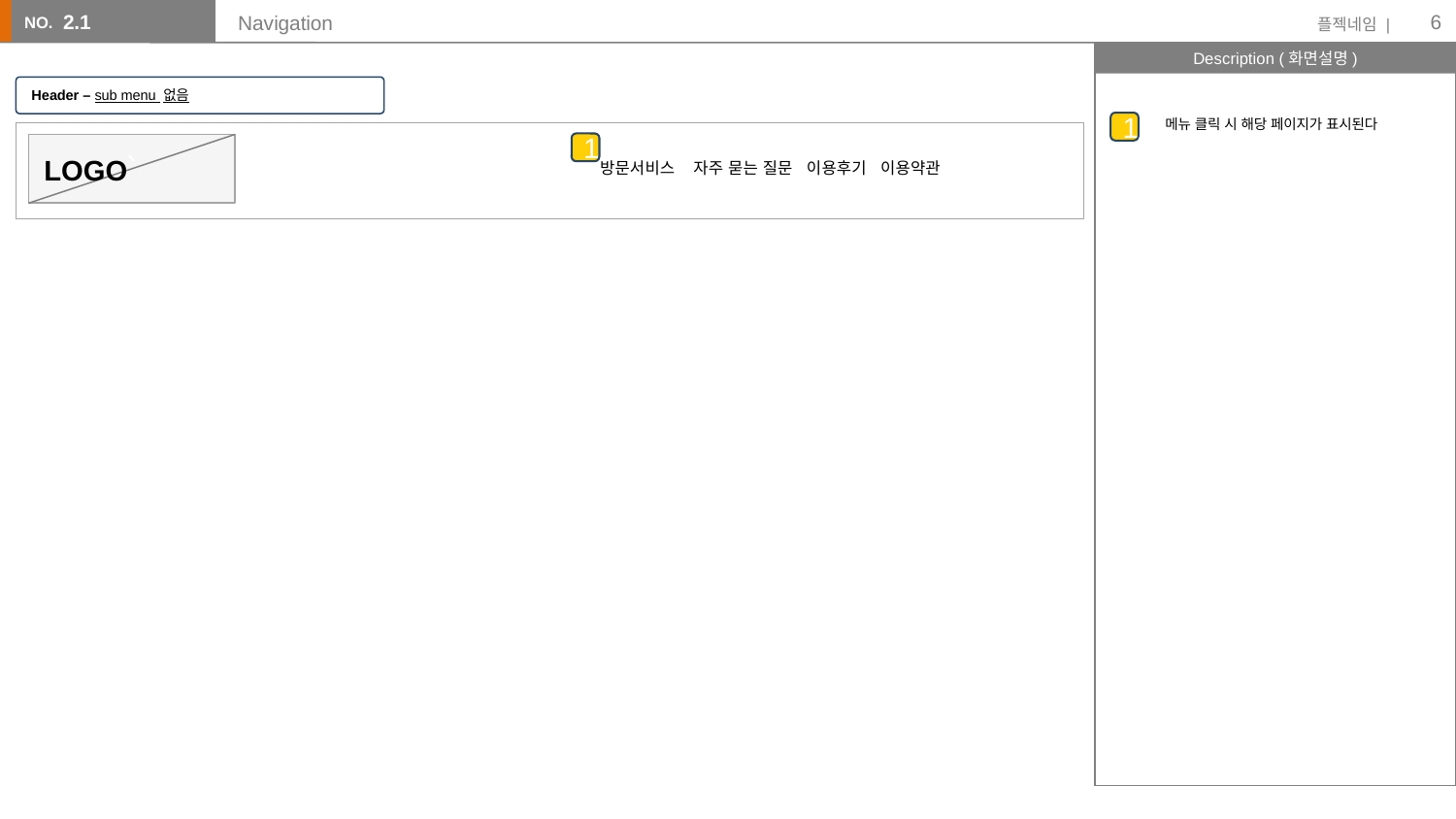

6
2.1
# Navigation
Header – sub menu 없음
메뉴 클릭 시 해당 페이지가 표시된다
1

1
`
LOGO
방문서비스    자주 묻는 질문   이용후기   이용약관